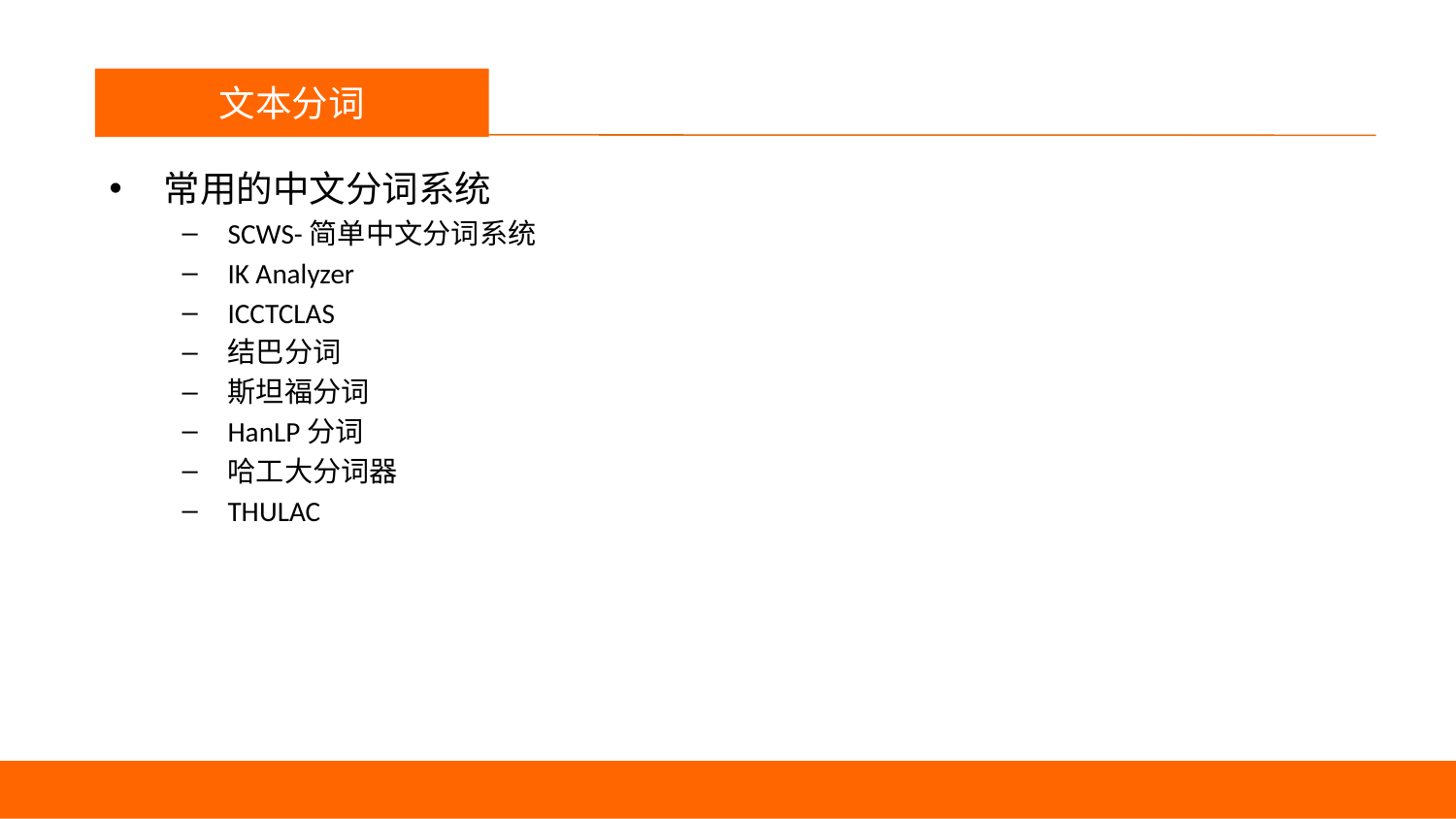

议程
文本分词

常用的中文分词系统
SCWS-简单中文分词系统
IK Analyzer
ICCTCLAS
结巴分词
斯坦福分词
HanLP分词
哈工大分词器
THULAC